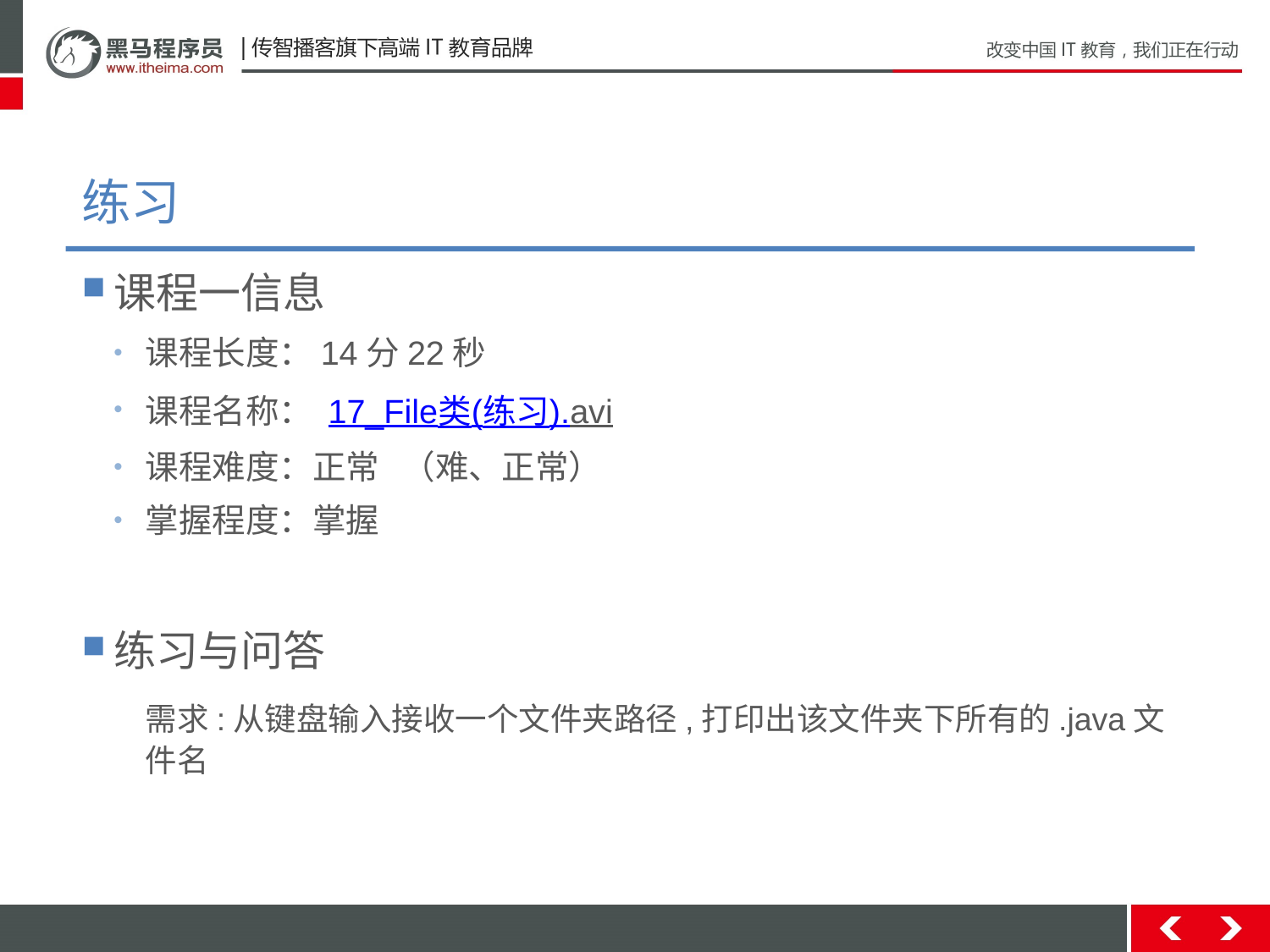

# 练习
课程一信息
课程长度：14分22秒
课程名称： 17_File类(练习).avi
课程难度：正常   （难、正常）
掌握程度：掌握

练习与问答
需求:从键盘输入接收一个文件夹路径,打印出该文件夹下所有的.java文件名